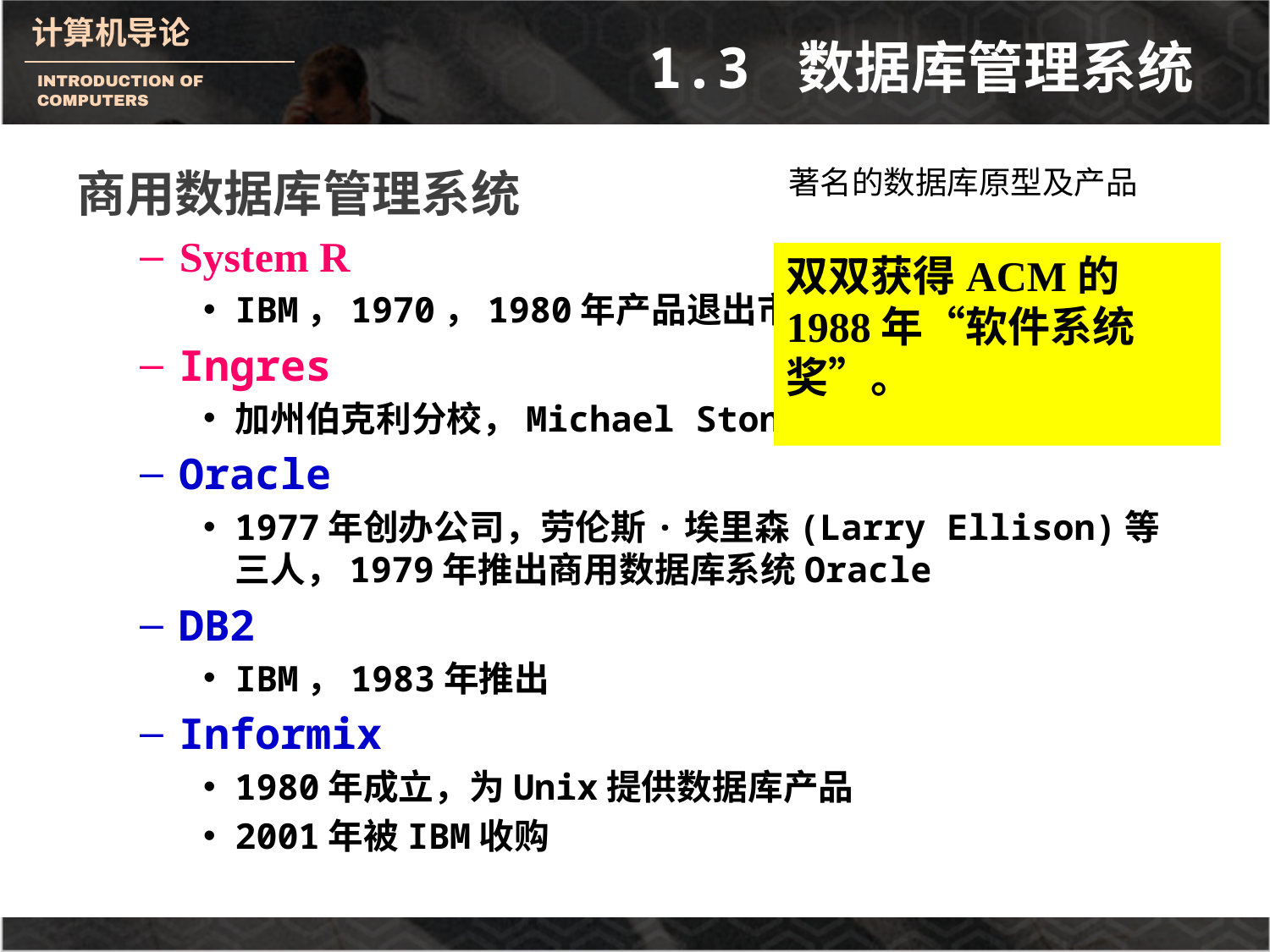

# 1.3 数据库管理系统
著名的数据库原型及产品
商用数据库管理系统
System R
IBM，1970，1980年产品退出市场
Ingres
加州伯克利分校，Michael Stonebraker，1973
Oracle
1977年创办公司，劳伦斯·埃里森(Larry Ellison)等三人，1979年推出商用数据库系统Oracle
DB2
IBM，1983年推出
Informix
1980年成立，为Unix提供数据库产品
2001年被IBM收购

双双获得ACM的1988年“软件系统奖”。